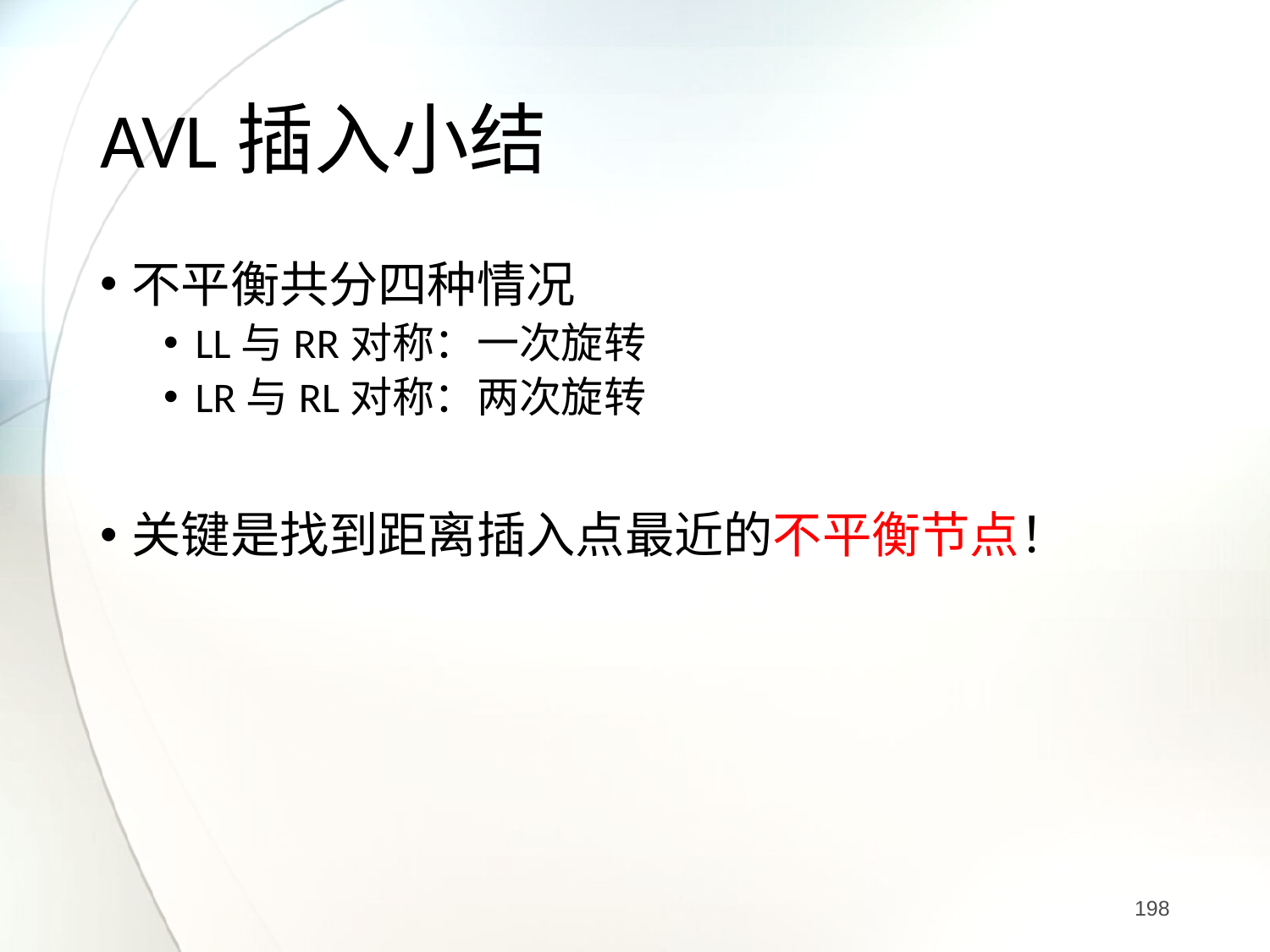

# AVL插入小结
不平衡共分四种情况
LL与RR对称：一次旋转
LR与RL对称：两次旋转

关键是找到距离插入点最近的不平衡节点！
198